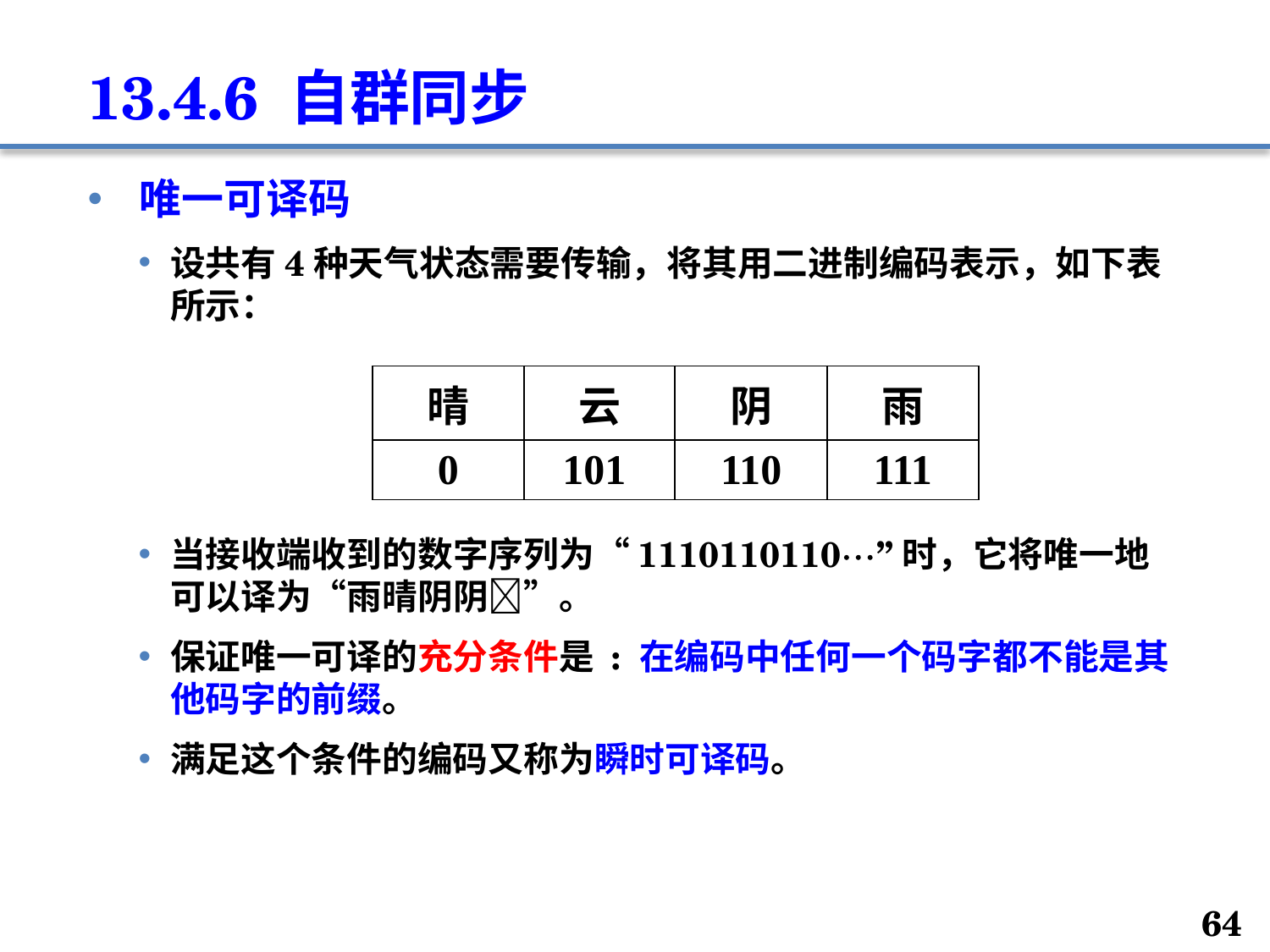

# 13.4.6 自群同步
 唯一可译码
设共有4种天气状态需要传输，将其用二进制编码表示，如下表所示：

当接收端收到的数字序列为“1110110110…”时，它将唯一地可以译为“雨晴阴阴…”。
保证唯一可译的充分条件是 : 在编码中任何一个码字都不能是其他码字的前缀。
满足这个条件的编码又称为瞬时可译码。
| 晴 | 云 | 阴 | 雨 |
| --- | --- | --- | --- |
| 0 | 101 | 110 | 111 |
64